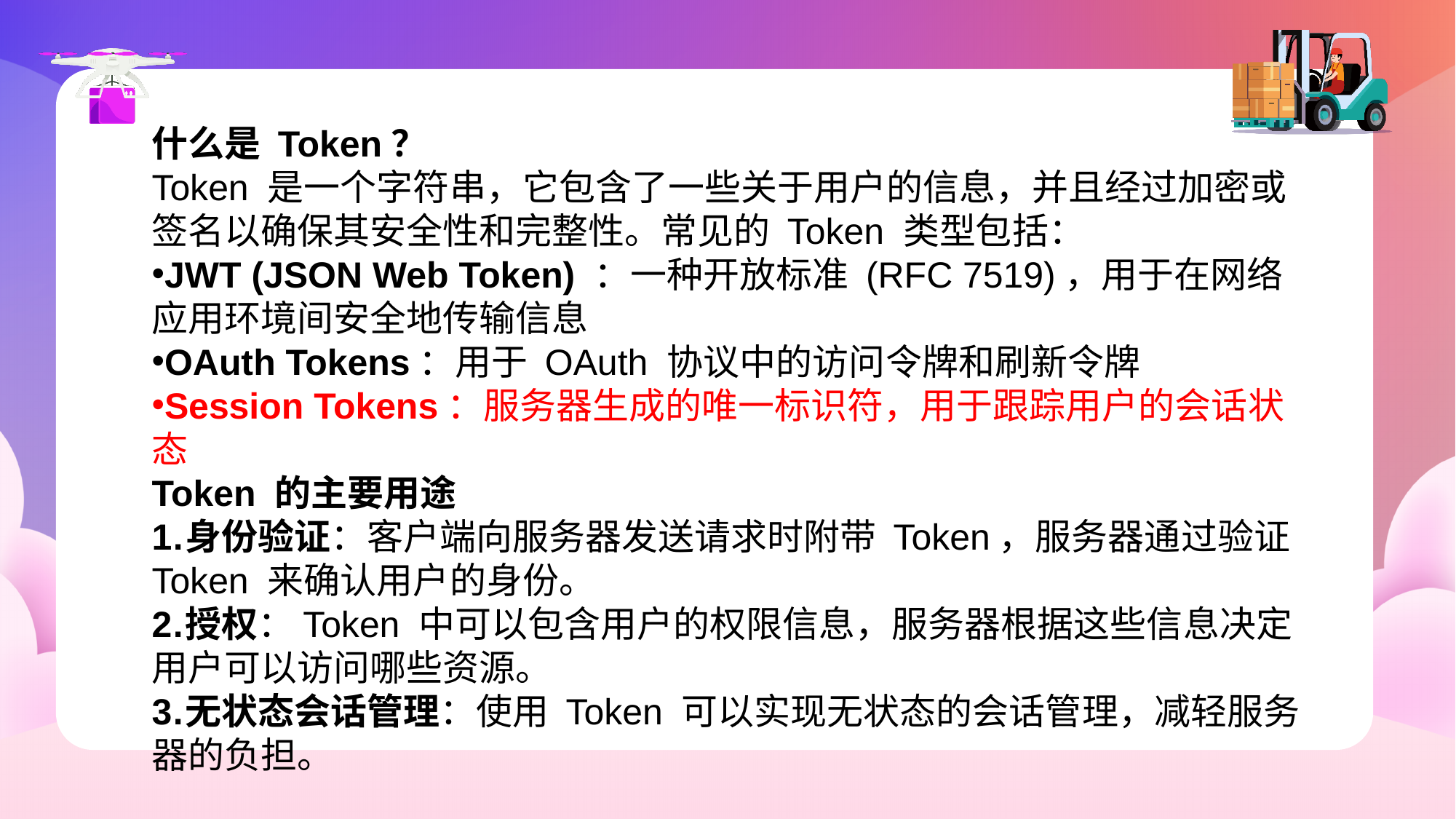

什么是 Token？
Token 是一个字符串，它包含了一些关于用户的信息，并且经过加密或签名以确保其安全性和完整性。常见的 Token 类型包括：
JWT (JSON Web Token) ：一种开放标准 (RFC 7519)，用于在网络应用环境间安全地传输信息
OAuth Tokens：用于 OAuth 协议中的访问令牌和刷新令牌
Session Tokens：服务器生成的唯一标识符，用于跟踪用户的会话状态
Token 的主要用途
身份验证：客户端向服务器发送请求时附带 Token，服务器通过验证 Token 来确认用户的身份。
授权：Token 中可以包含用户的权限信息，服务器根据这些信息决定用户可以访问哪些资源。
无状态会话管理：使用 Token 可以实现无状态的会话管理，减轻服务器的负担。